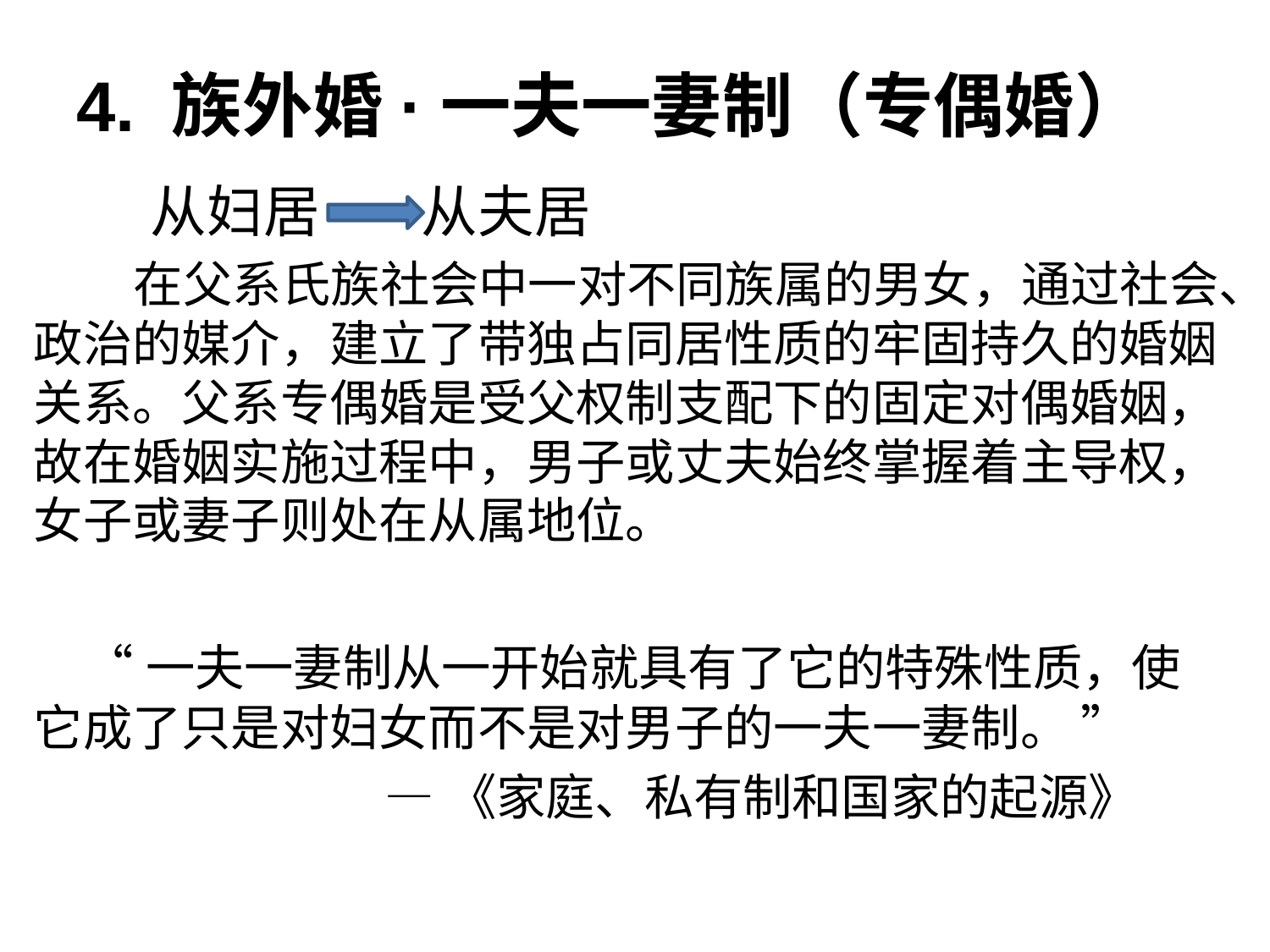

# 4. 族外婚·一夫一妻制（专偶婚）
        从妇居        从夫居
        在父系氏族社会中一对不同族属的男女，通过社会、政治的媒介，建立了带独占同居性质的牢固持久的婚姻关系。父系专偶婚是受父权制支配下的固定对偶婚姻，故在婚姻实施过程中，男子或丈夫始终掌握着主导权，女子或妻子则处在从属地位。

    “一夫一妻制从一开始就具有了它的特殊性质，使它成了只是对妇女而不是对男子的一夫一妻制。 ”
                                —《家庭、私有制和国家的起源》